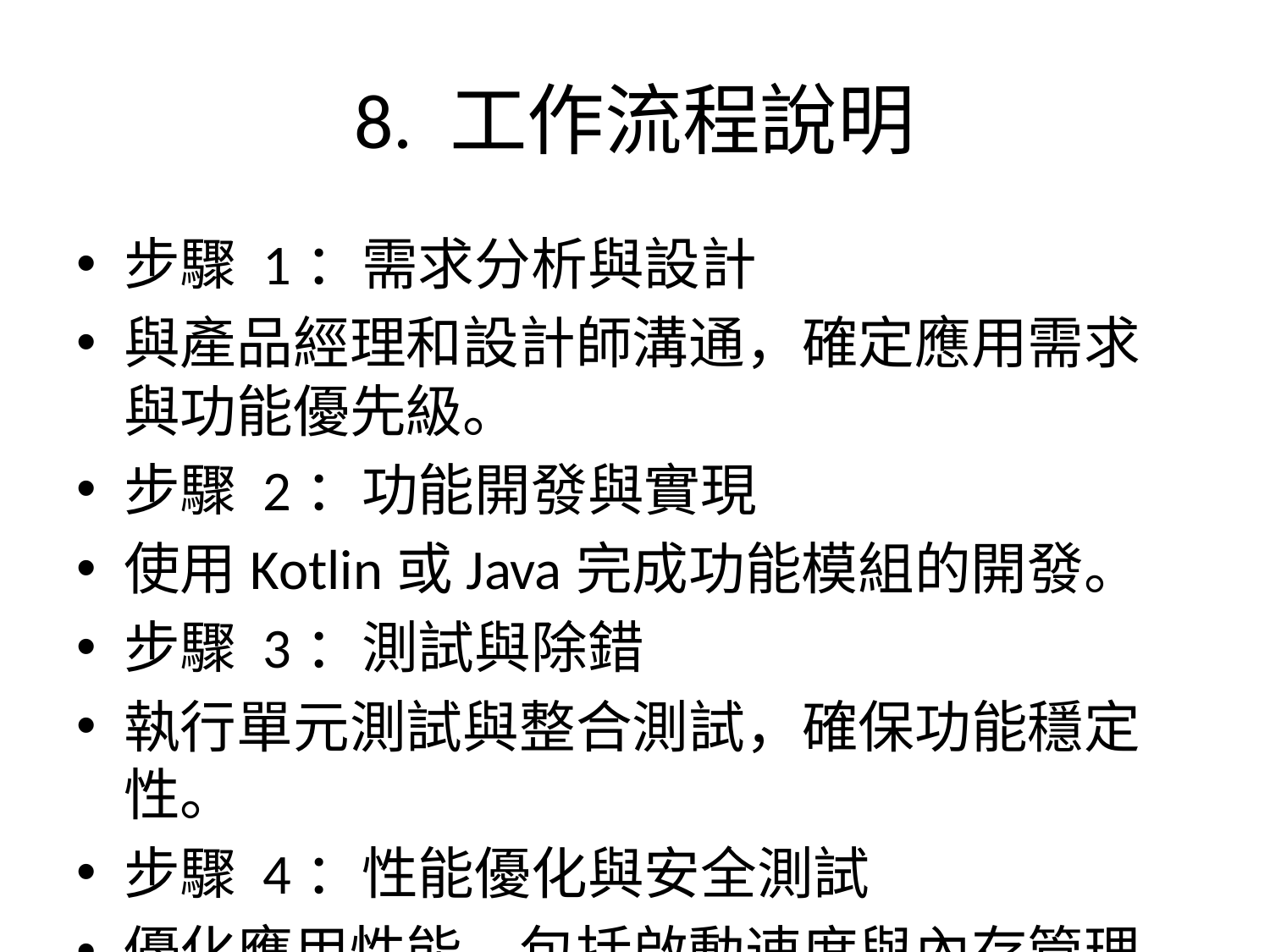

# 8. 工作流程說明
步驟 1：需求分析與設計
與產品經理和設計師溝通，確定應用需求與功能優先級。
步驟 2：功能開發與實現
使用Kotlin或Java完成功能模組的開發。
步驟 3：測試與除錯
執行單元測試與整合測試，確保功能穩定性。
步驟 4：性能優化與安全測試
優化應用性能，包括啟動速度與內存管理。
步驟 5：應用部署與上架
準備Google Play上架所需的資料與截圖。
步驟 6：持續更新與用戶反饋
收集用戶反饋與數據，更新應用以滿足市場需求。